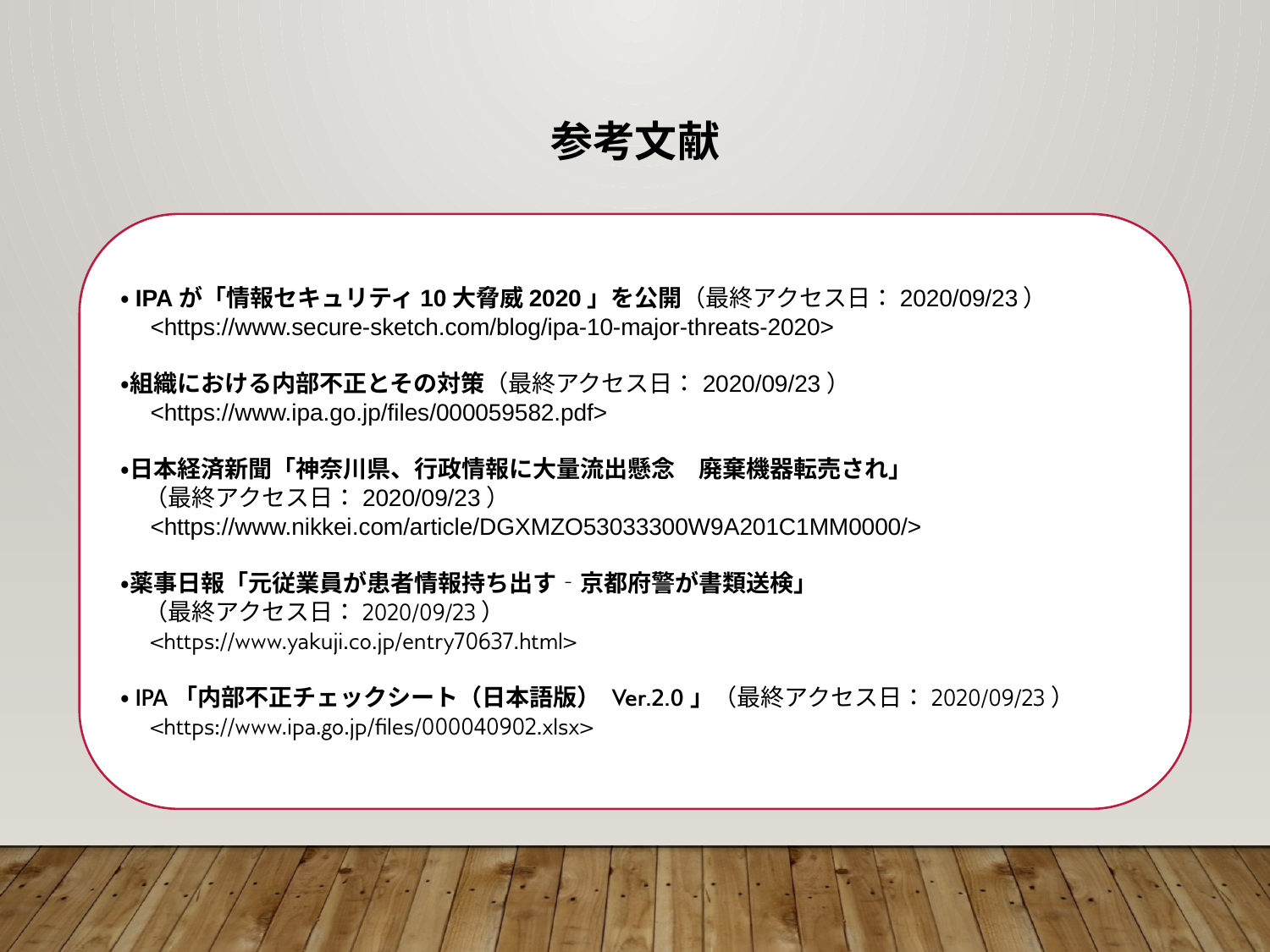

参考文献

・IPAが「情報セキュリティ10大脅威2020」を公開（最終アクセス日：2020/09/23）
　<https://www.secure-sketch.com/blog/ipa-10-major-threats-2020>

・組織における内部不正とその対策（最終アクセス日：2020/09/23）
　<https://www.ipa.go.jp/files/000059582.pdf>

・日本経済新聞「神奈川県、行政情報に大量流出懸念　廃棄機器転売され」
　（最終アクセス日：2020/09/23）
　<https://www.nikkei.com/article/DGXMZO53033300W9A201C1MM0000/>

・薬事日報「元従業員が患者情報持ち出す‐京都府警が書類送検」
　（最終アクセス日：2020/09/23）
　<https://www.yakuji.co.jp/entry70637.html>

・IPA「内部不正チェックシート（日本語版） Ver.2.0」（最終アクセス日：2020/09/23）
　<https://www.ipa.go.jp/files/000040902.xlsx>